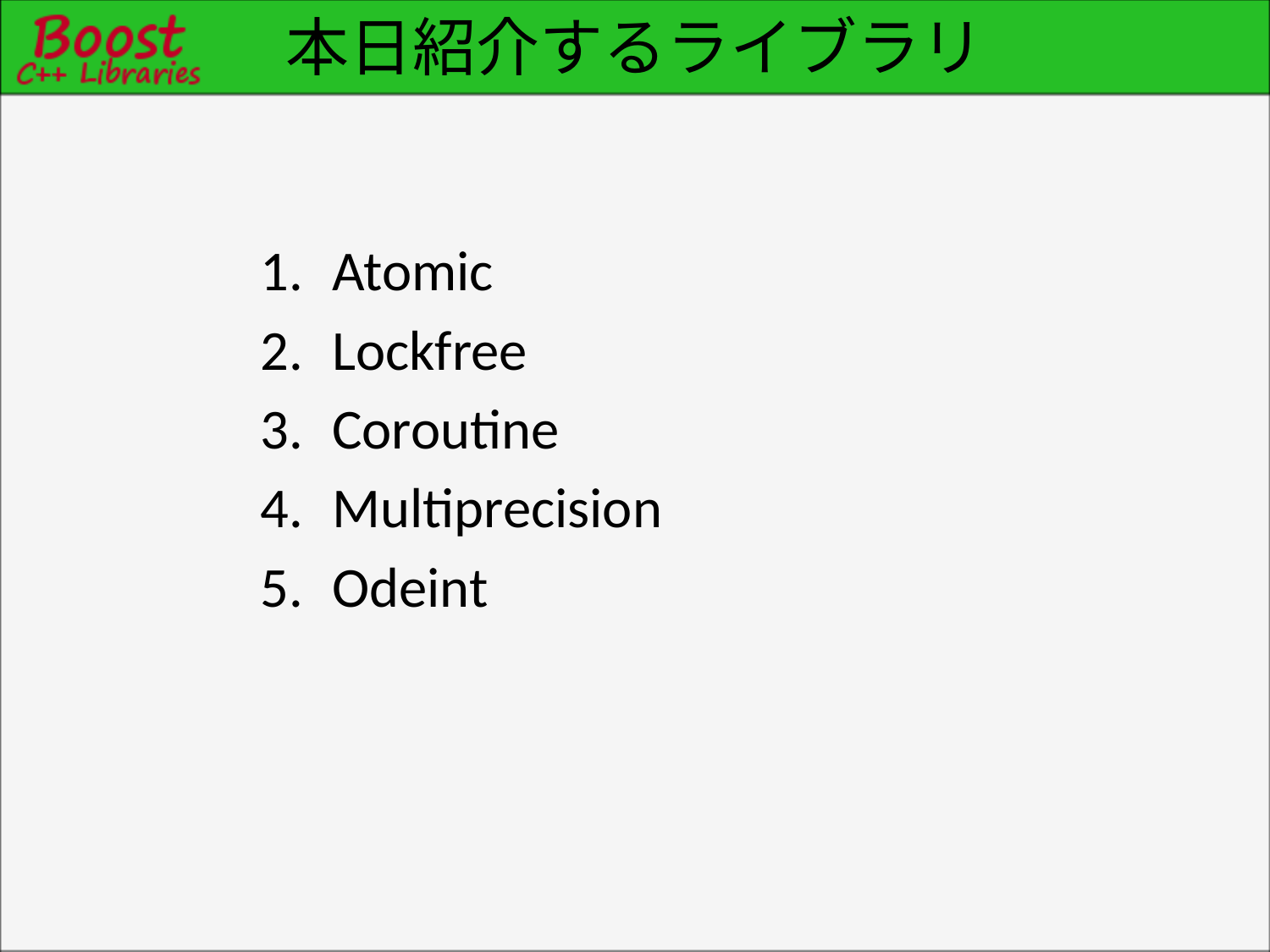

# 本日紹介するライブラリ
Atomic
Lockfree
Coroutine
Multiprecision
Odeint